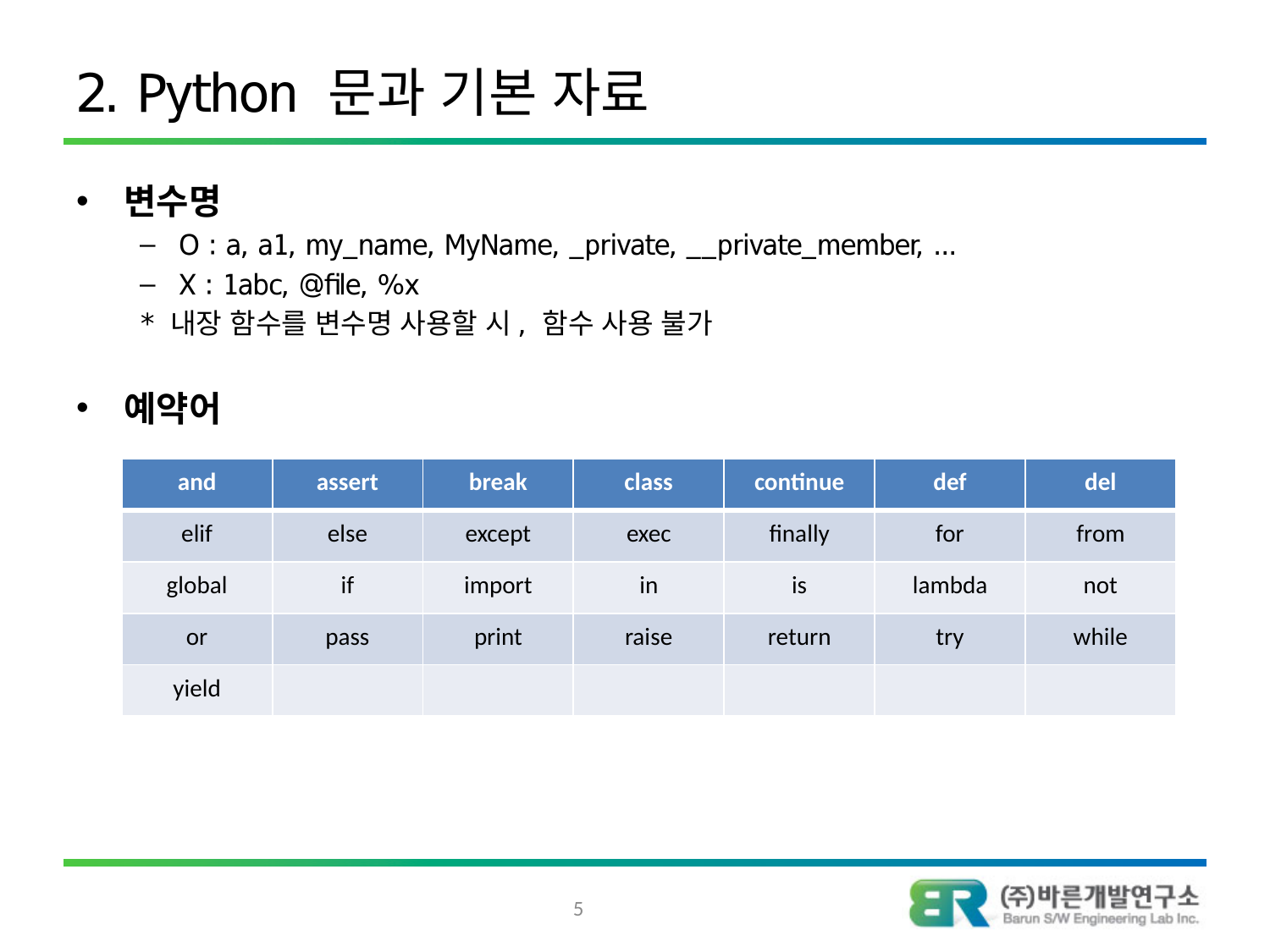

# 2. Python 문과 기본 자료
변수명
O : a, a1, my_name, MyName, _private, __private_member, …
X : 1abc, @file, %x
* 내장 함수를 변수명 사용할 시, 함수 사용 불가

예약어

| and | assert | break | class | continue | def | del |
| --- | --- | --- | --- | --- | --- | --- |
| elif | else | except | exec | finally | for | from |
| global | if | import | in | is | lambda | not |
| or | pass | print | raise | return | try | while |
| yield |  |  |  |  |  |  |
5